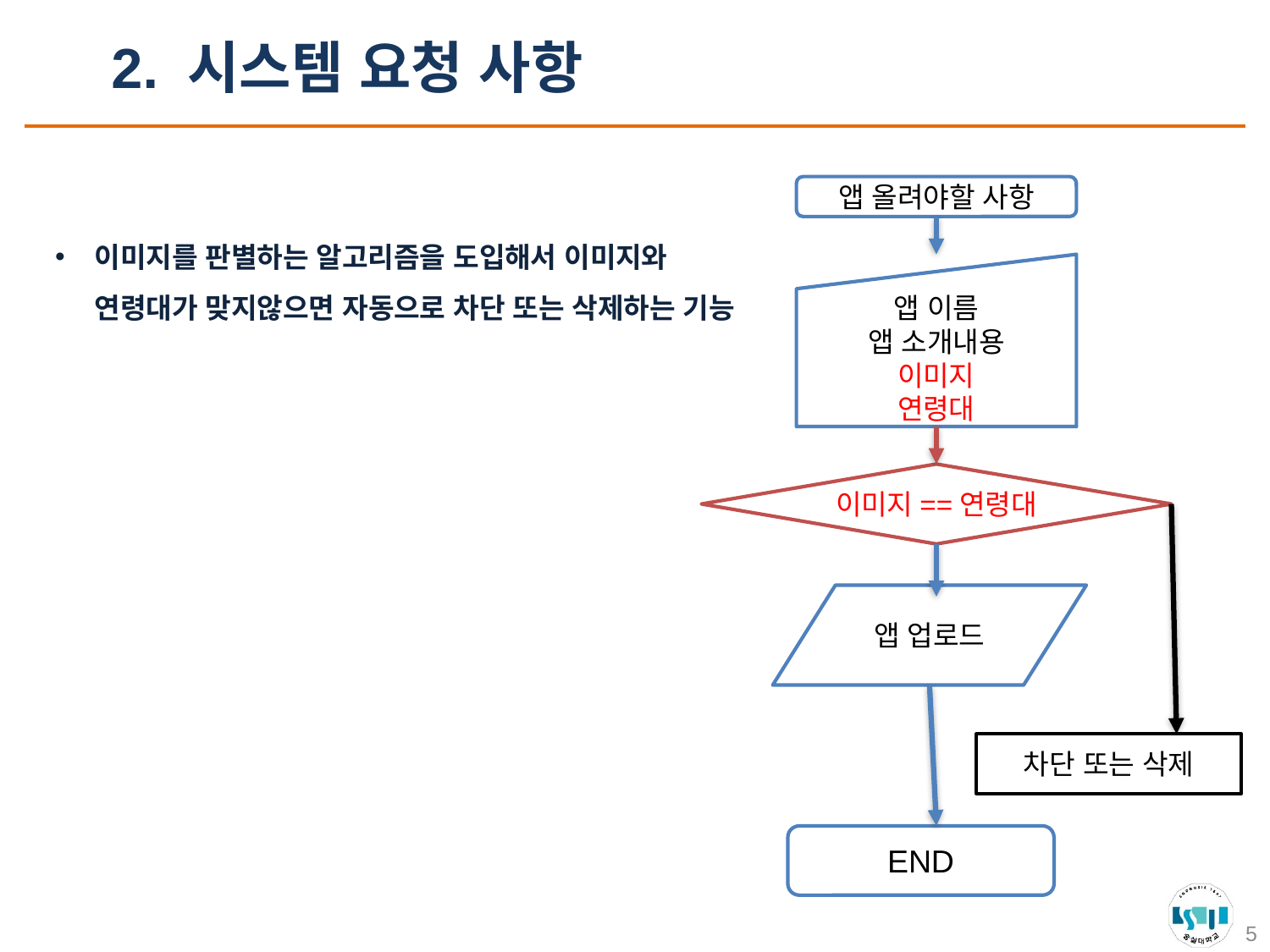

2. 시스템 요청 사항
앱 올려야할 사항
이미지를 판별하는 알고리즘을 도입해서 이미지와 연령대가 맞지않으면 자동으로 차단 또는 삭제하는 기능

앱 이름
앱 소개내용
이미지
연령대
이미지==연령대
앱 업로드
차단 또는 삭제
END
5